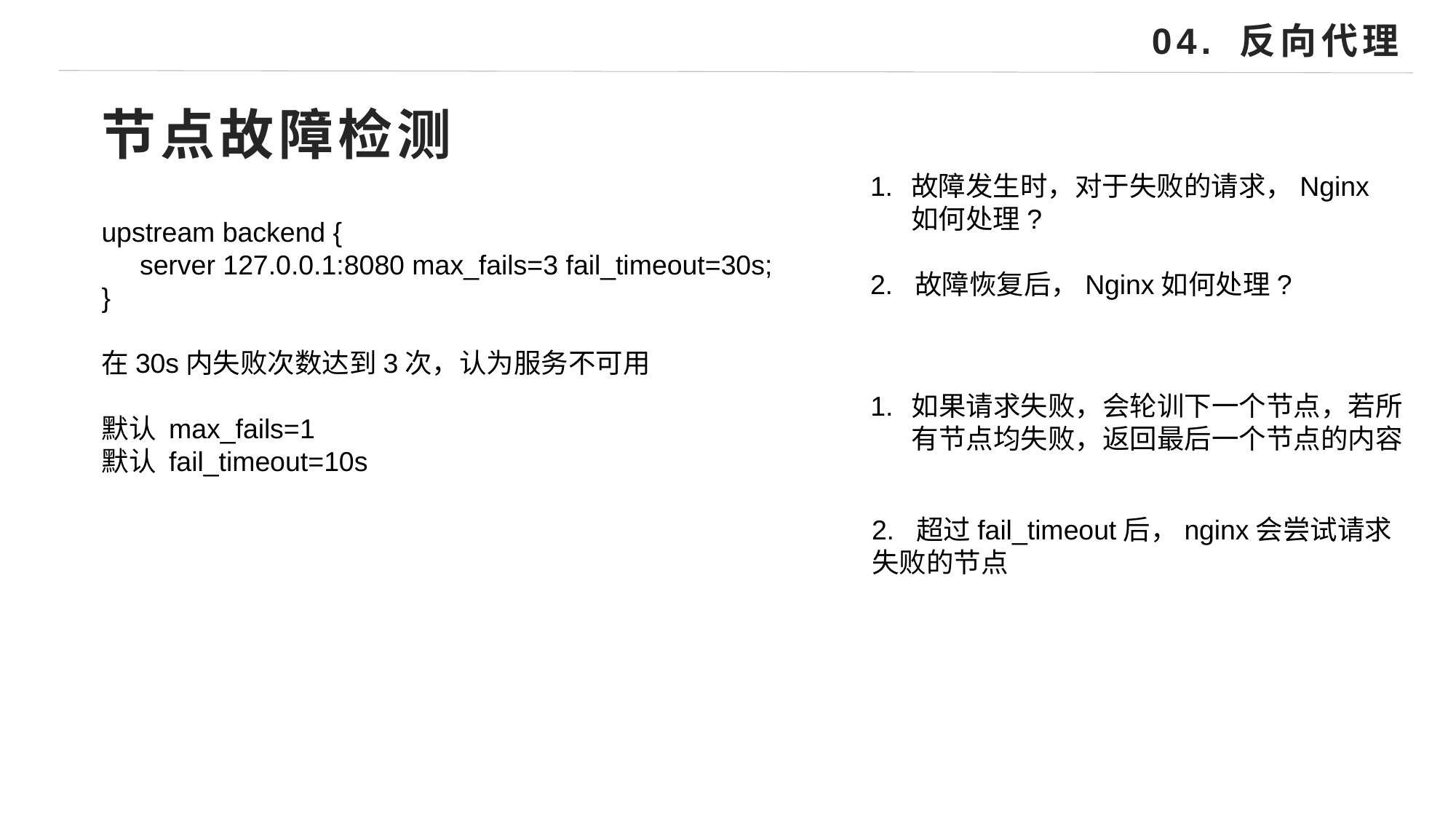

04. 反向代理
节点故障检测
故障发生时，对于失败的请求，Nginx如何处理?

2.  故障恢复后，Nginx如何处理?
upstream backend {
     server 127.0.0.1:8080 max_fails=3 fail_timeout=30s;
}

在30s内失败次数达到3次，认为服务不可用

默认 max_fails=1
默认 fail_timeout=10s
如果请求失败，会轮训下一个节点，若所有节点均失败，返回最后一个节点的内容
2.  超过fail_timeout后，nginx会尝试请求失败的节点